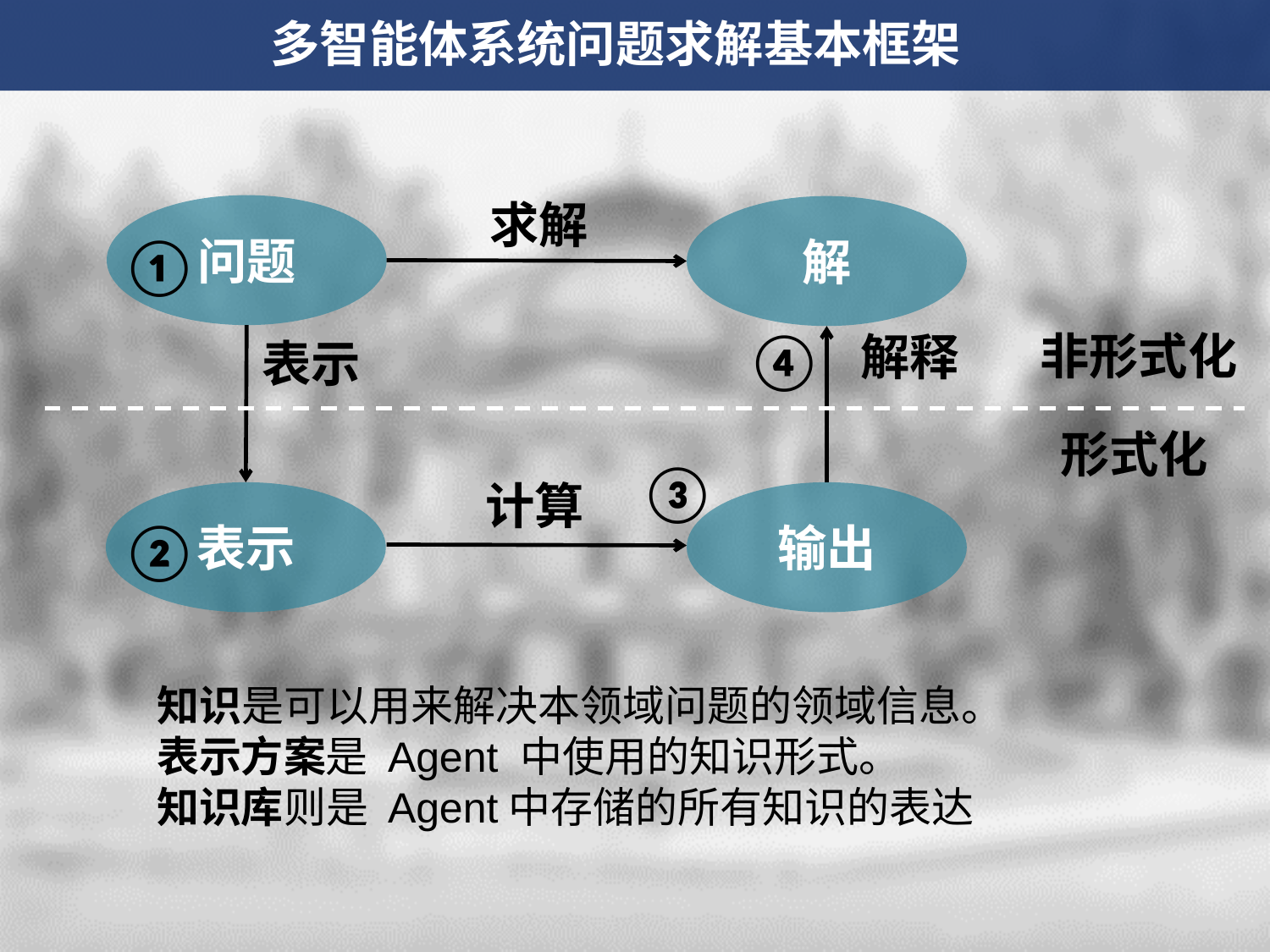

多智能体系统问题求解基本框架
求解
问题
解
①
④
非形式化
解释
表示
形式化
③
计算
表示
输出
②
知识是可以用来解决本领域问题的领域信息。
表示方案是 Agent 中使用的知识形式。
知识库则是 Agent中存储的所有知识的表达